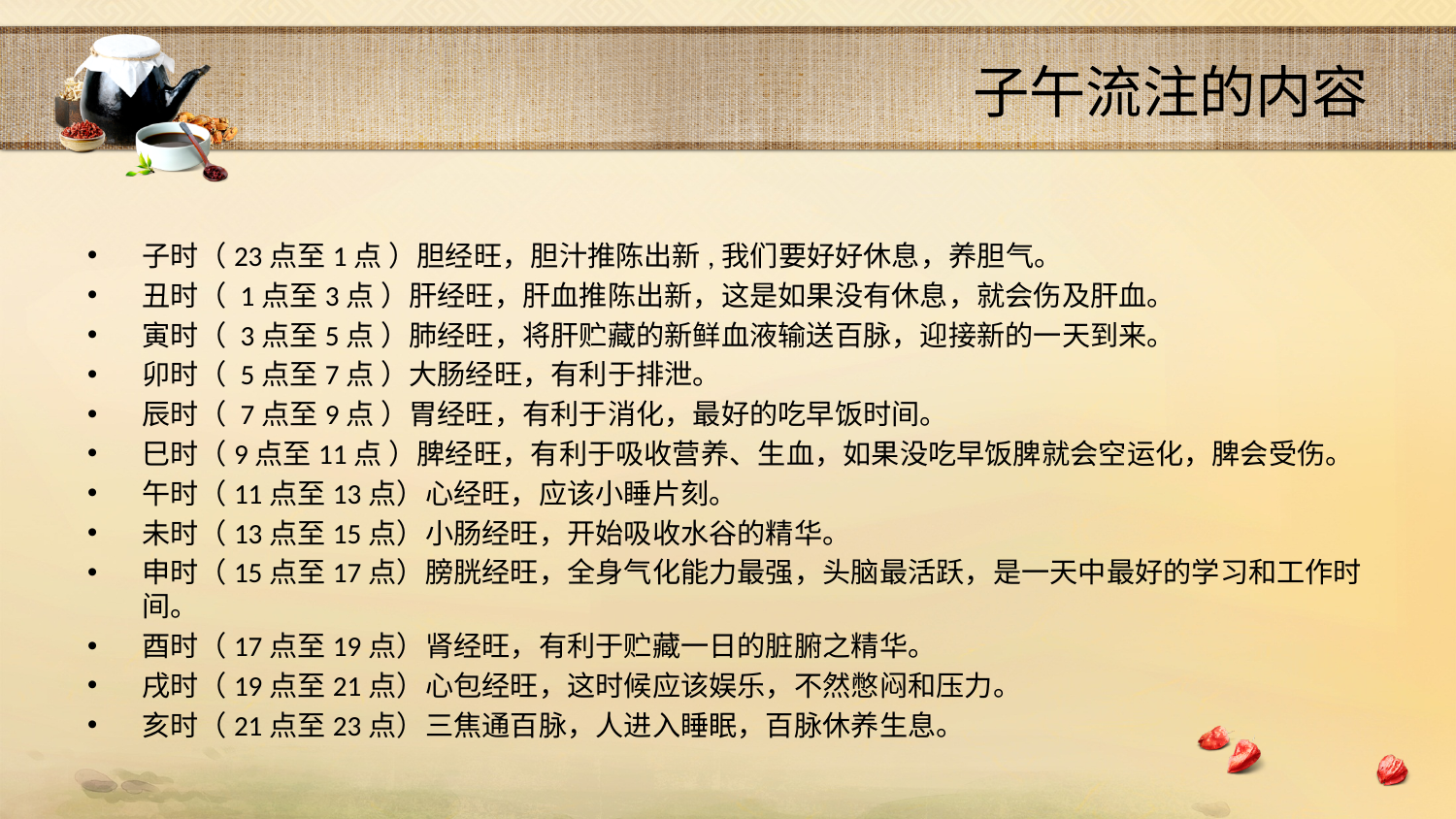

# 子午流注的内容

子时（23点至1点 ）胆经旺，胆汁推陈出新,我们要好好休息，养胆气。
丑时（ 1点至3点 ）肝经旺，肝血推陈出新，这是如果没有休息，就会伤及肝血。
寅时（ 3点至5点 ）肺经旺，将肝贮藏的新鲜血液输送百脉，迎接新的一天到来。
卯时（ 5点至7点 ）大肠经旺，有利于排泄。
辰时（ 7点至9点 ）胃经旺，有利于消化，最好的吃早饭时间。
巳时（9点至11点 ）脾经旺，有利于吸收营养、生血，如果没吃早饭脾就会空运化，脾会受伤。
午时（11点至13点）心经旺，应该小睡片刻。
未时（13点至15点）小肠经旺，开始吸收水谷的精华。
申时（15点至17点）膀胱经旺，全身气化能力最强，头脑最活跃，是一天中最好的学习和工作时间。
酉时（17点至19点）肾经旺，有利于贮藏一日的脏腑之精华。
戌时（19点至21点）心包经旺，这时候应该娱乐，不然憋闷和压力。
亥时（21点至23点）三焦通百脉，人进入睡眠，百脉休养生息。